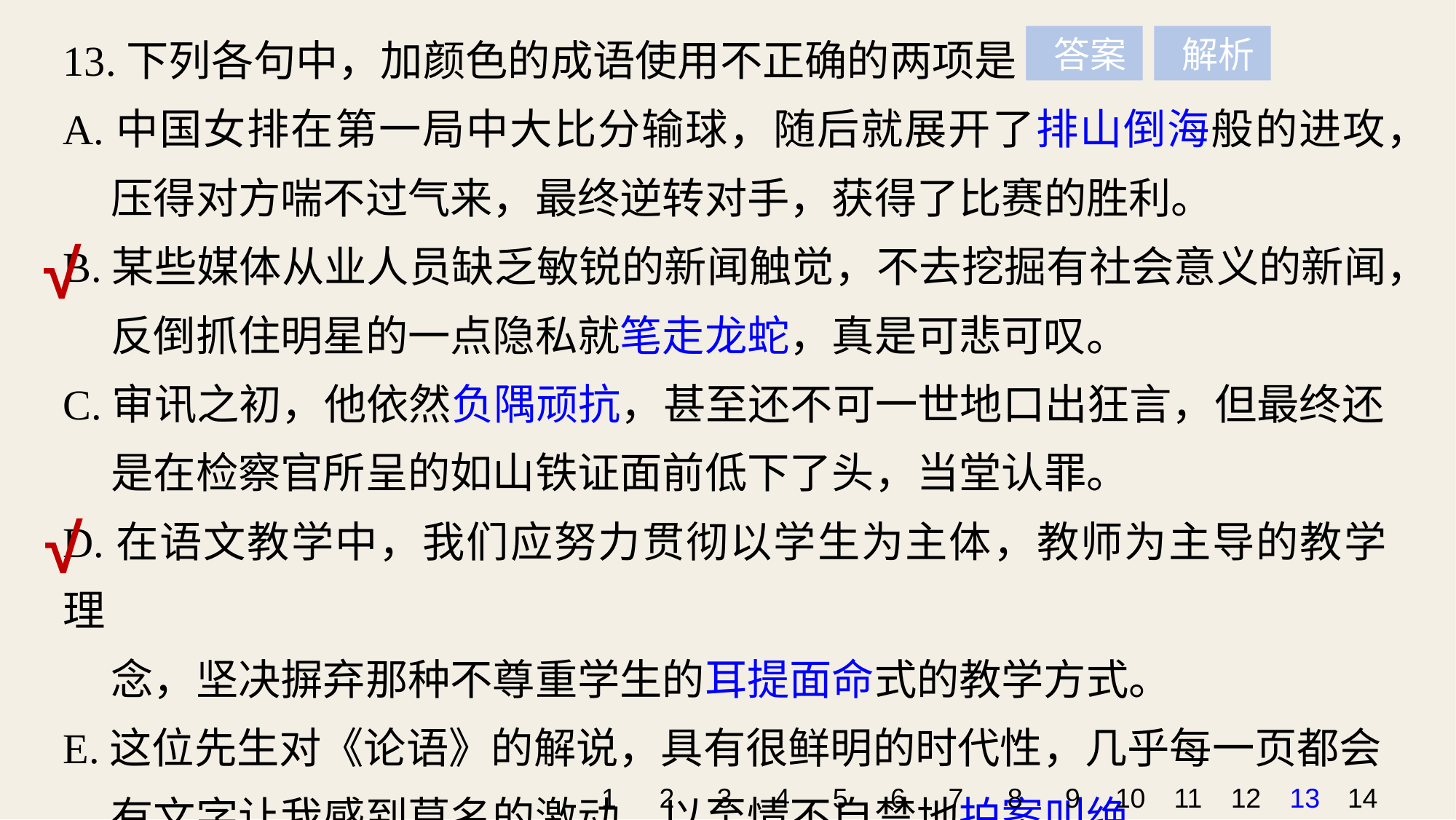

13.下列各句中，加颜色的成语使用不正确的两项是
A.中国女排在第一局中大比分输球，随后就展开了排山倒海般的进攻，
    压得对方喘不过气来，最终逆转对手，获得了比赛的胜利。
B.某些媒体从业人员缺乏敏锐的新闻触觉，不去挖掘有社会意义的新闻，
    反倒抓住明星的一点隐私就笔走龙蛇，真是可悲可叹。
C.审讯之初，他依然负隅顽抗，甚至还不可一世地口出狂言，但最终还
    是在检察官所呈的如山铁证面前低下了头，当堂认罪。
D.在语文教学中，我们应努力贯彻以学生为主体，教师为主导的教学理
    念，坚决摒弃那种不尊重学生的耳提面命式的教学方式。
E.这位先生对《论语》的解说，具有很鲜明的时代性，几乎每一页都会
    有文字让我感到莫名的激动，以至情不自禁地拍案叫绝。
 答案
 解析
√
√
1
2
3
4
5
6
7
8
9
10
11
12
13
14